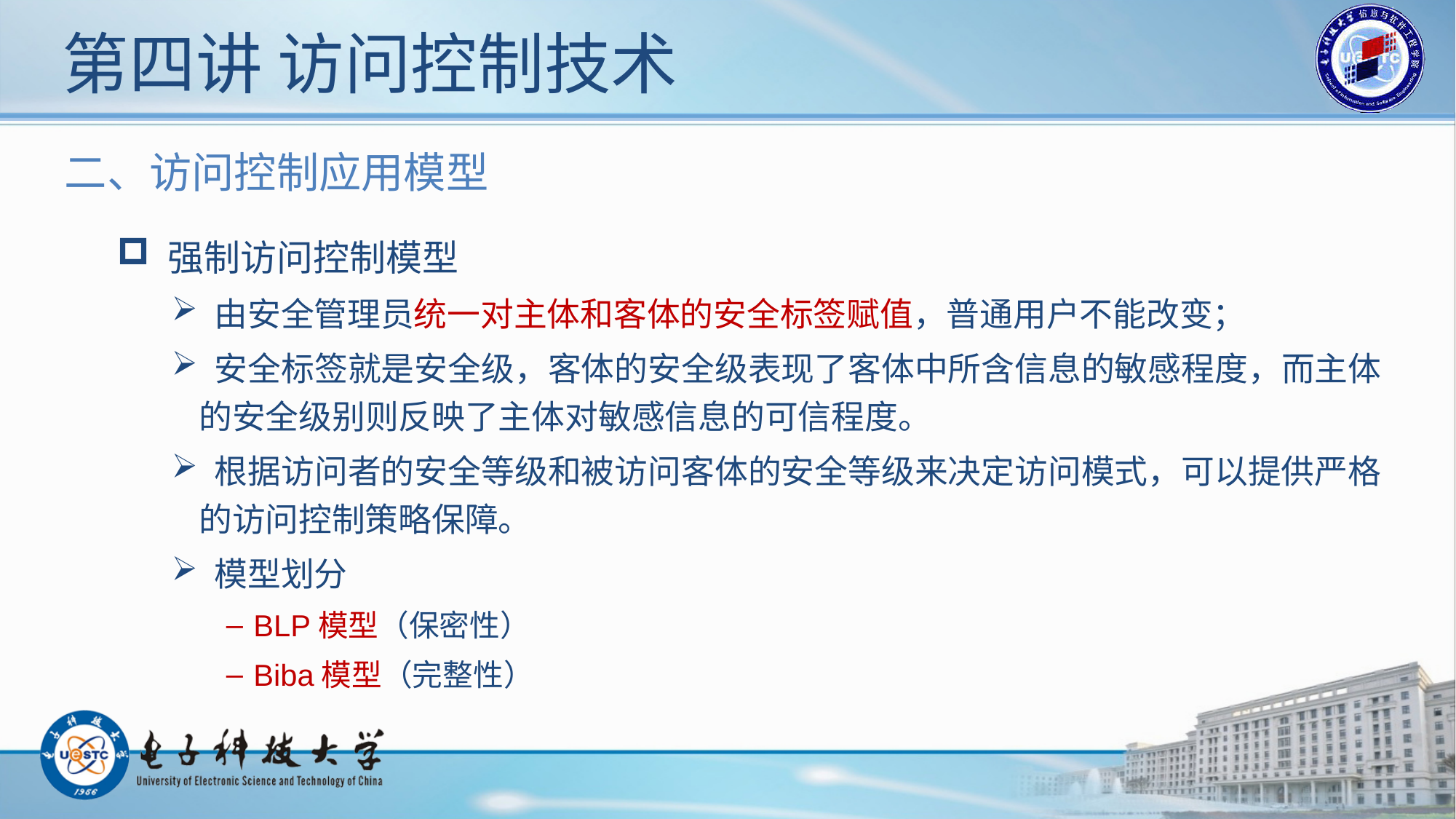

# 第四讲 访问控制技术
二、访问控制应用模型
 强制访问控制模型
 由安全管理员统一对主体和客体的安全标签赋值，普通用户不能改变；
 安全标签就是安全级，客体的安全级表现了客体中所含信息的敏感程度，而主体的安全级别则反映了主体对敏感信息的可信程度。
 根据访问者的安全等级和被访问客体的安全等级来决定访问模式，可以提供严格的访问控制策略保障。
 模型划分
BLP模型（保密性）
Biba模型（完整性）